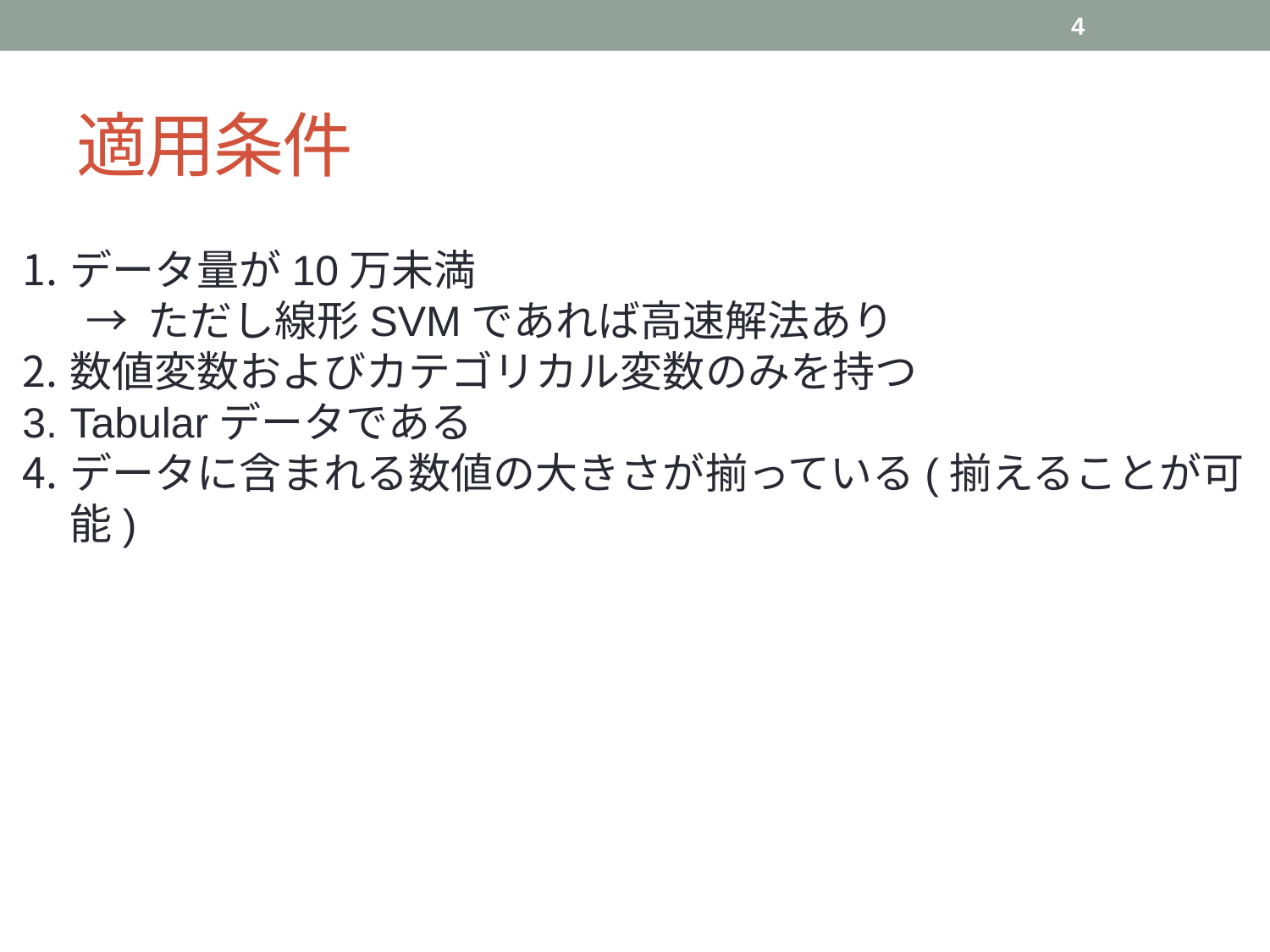

4
# 適用条件
データ量が10万未満
→ ただし線形SVMであれば高速解法あり
数値変数およびカテゴリカル変数のみを持つ
Tabularデータである
データに含まれる数値の大きさが揃っている(揃えることが可能)